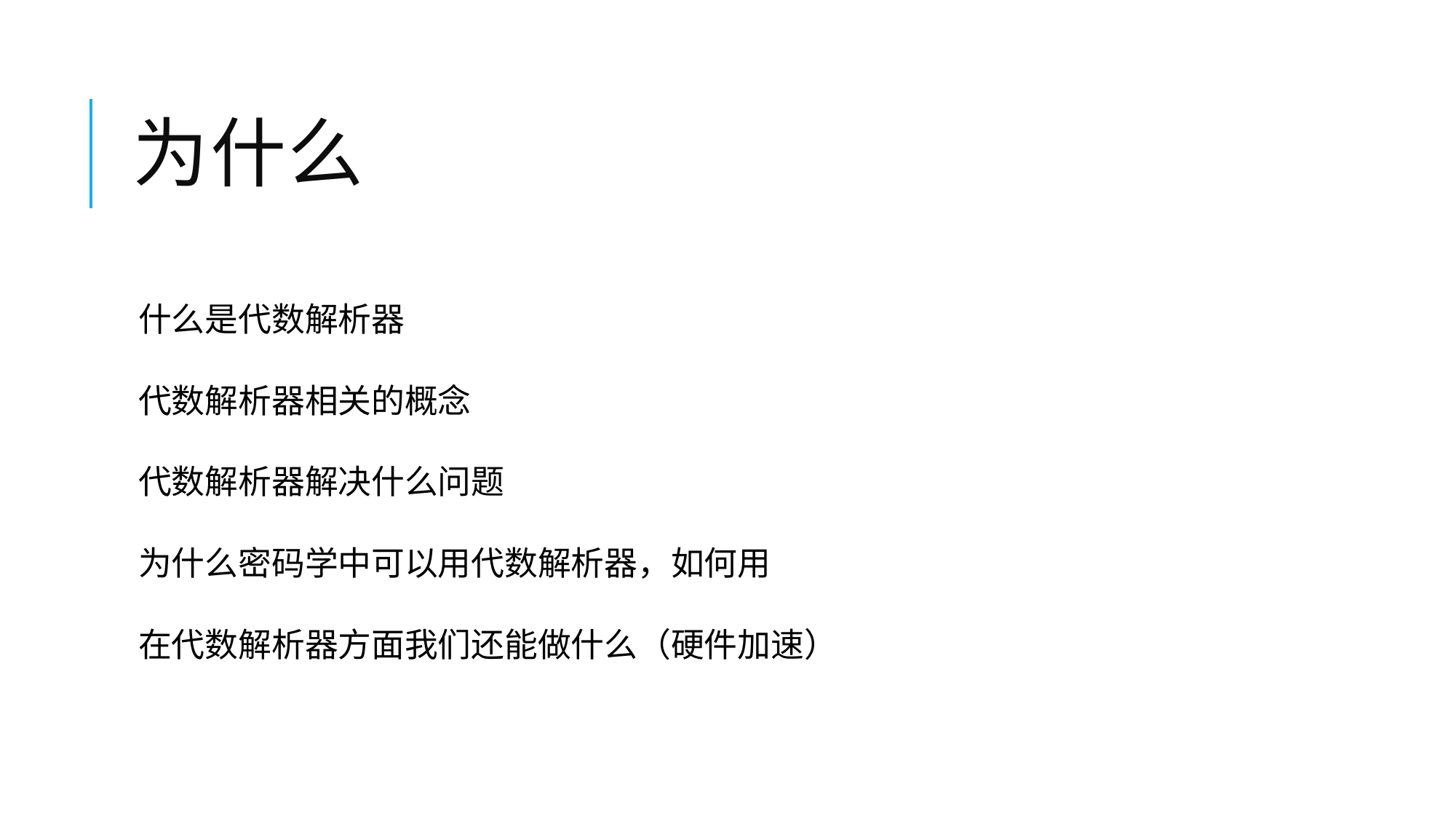

# 为什么
什么是代数解析器
代数解析器相关的概念
代数解析器解决什么问题
为什么密码学中可以用代数解析器，如何用
在代数解析器方面我们还能做什么（硬件加速）